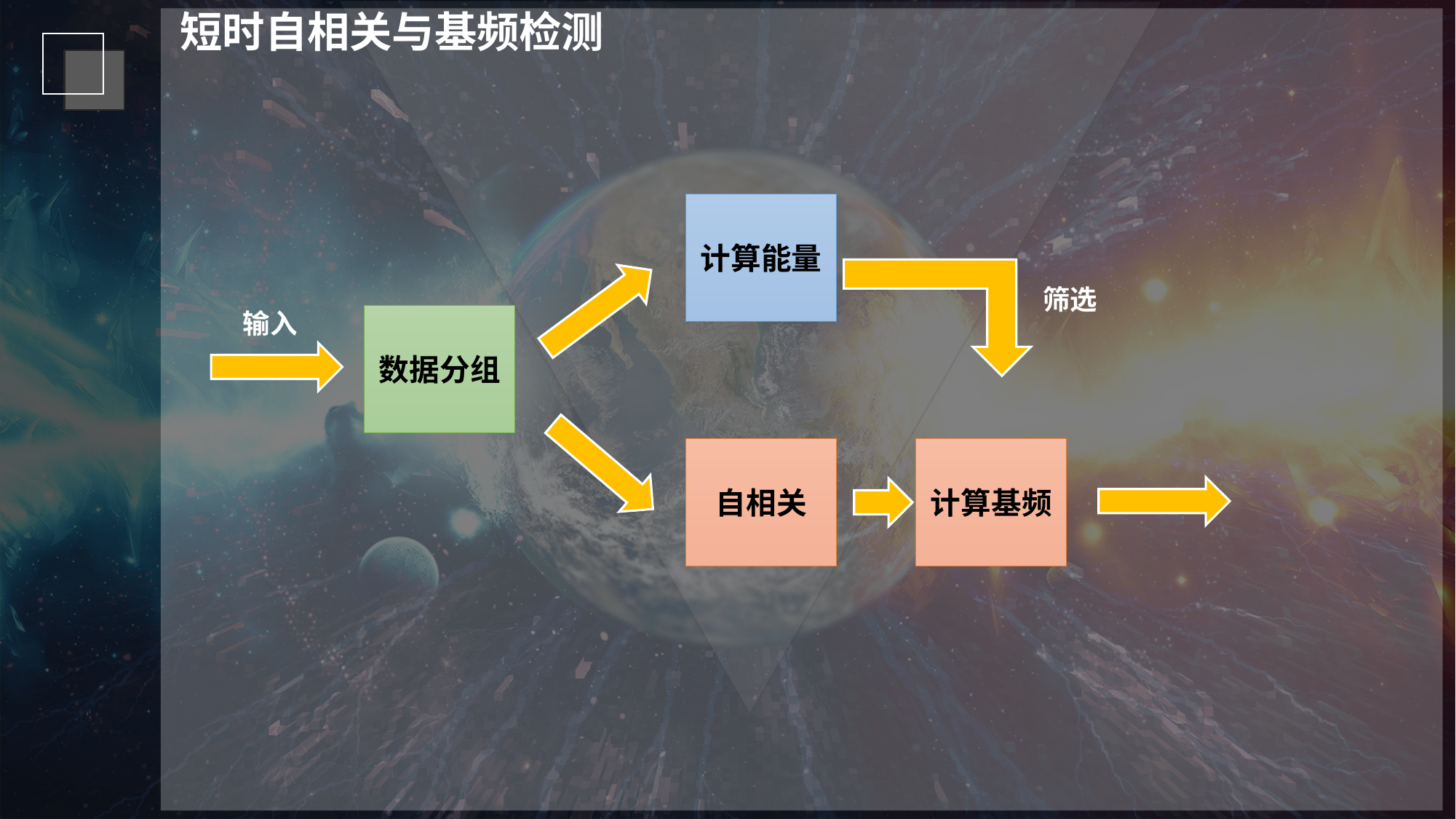

短时自相关与基频检测

计算能量

筛选

输入
数据分组

自相关
计算基频